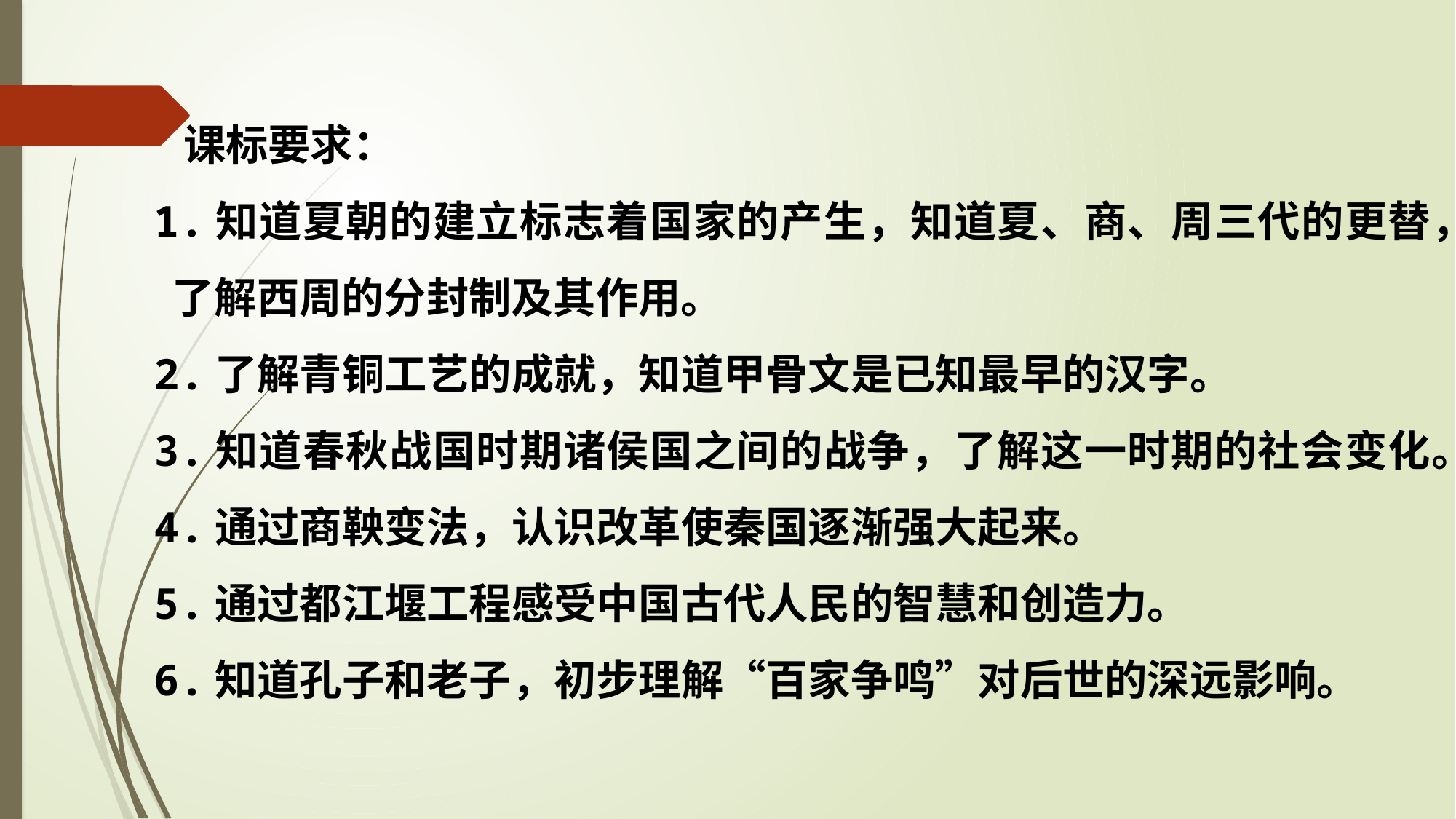

课标要求：
1.知道夏朝的建立标志着国家的产生，知道夏、商、周三代的更替，了解西周的分封制及其作用。
2.了解青铜工艺的成就，知道甲骨文是已知最早的汉字。
3.知道春秋战国时期诸侯国之间的战争，了解这一时期的社会变化。
4.通过商鞅变法，认识改革使秦国逐渐强大起来。
5.通过都江堰工程感受中国古代人民的智慧和创造力。
6.知道孔子和老子，初步理解“百家争鸣”对后世的深远影响。